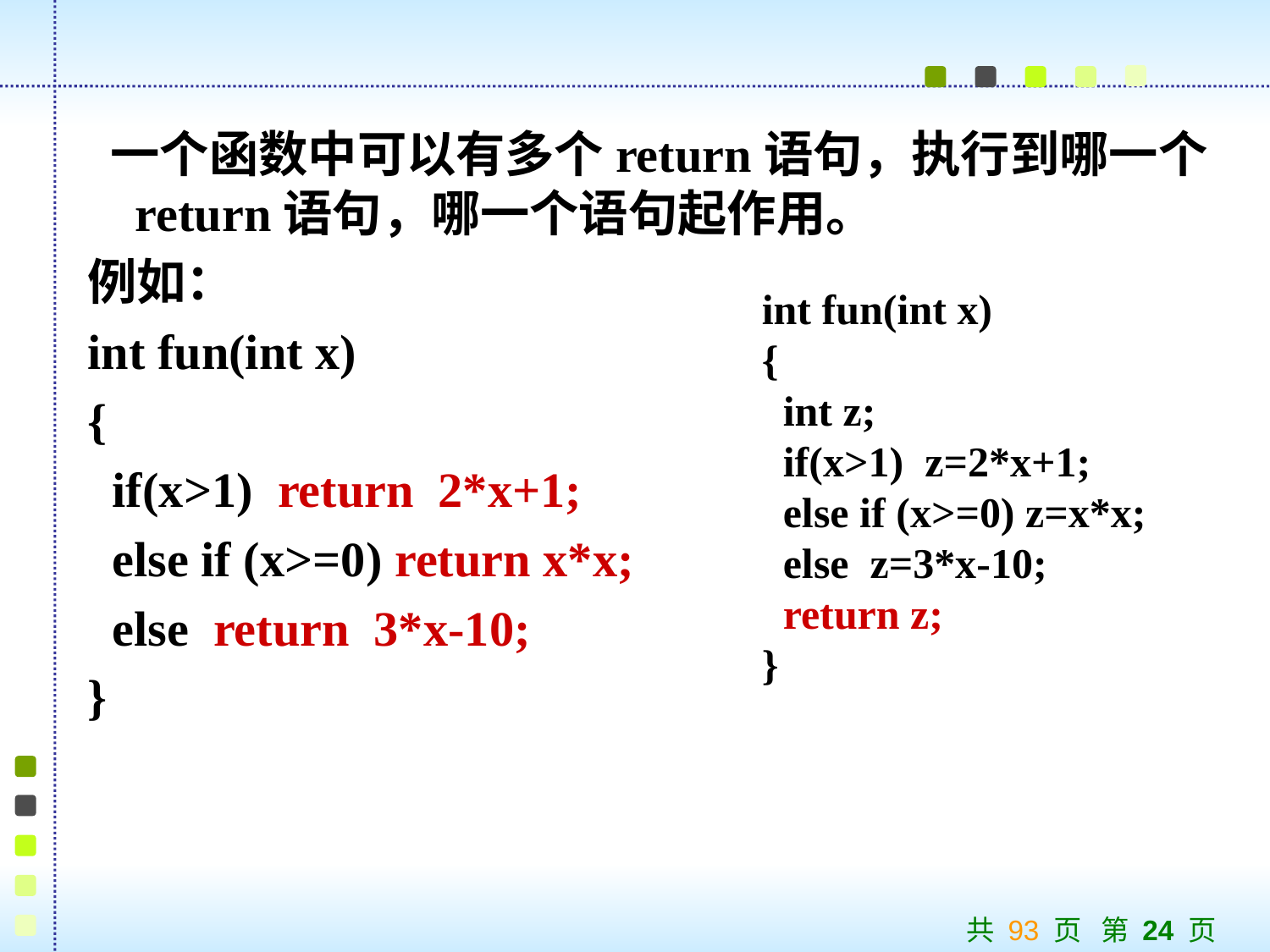

一个函数中可以有多个return语句，执行到哪一个return语句，哪一个语句起作用。
例如：
int fun(int x)
{
  if(x>1)  return  2*x+1;
  else if (x>=0) return x*x;
  else  return  3*x-10;
}
int fun(int x)
{
  int z;
  if(x>1)  z=2*x+1;
  else if (x>=0) z=x*x;
  else  z=3*x-10;
  return z;
}

共 93 页   第 24 页